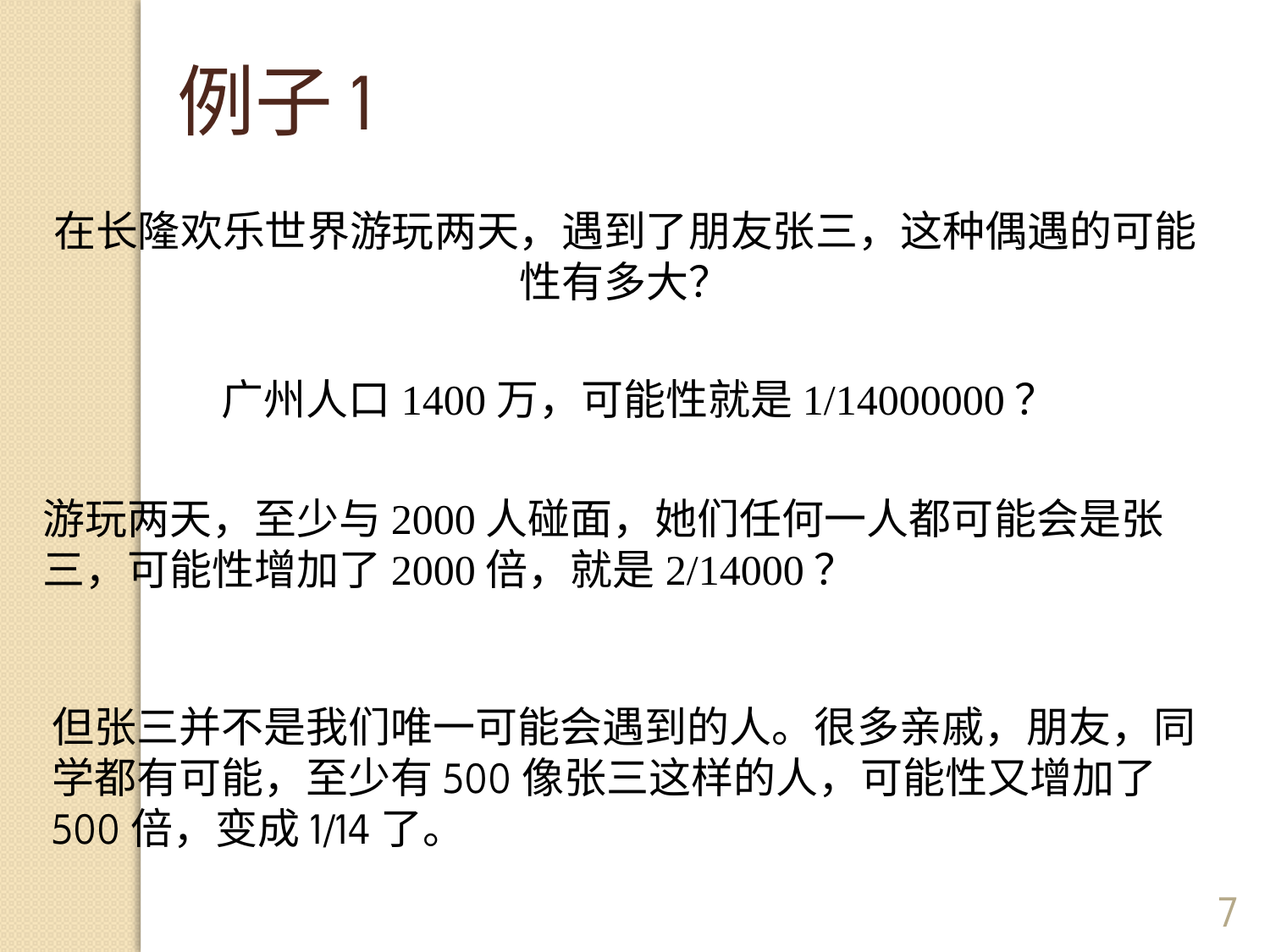

例子1
在长隆欢乐世界游玩两天，遇到了朋友张三，这种偶遇的可能性有多大？
广州人口1400万，可能性就是1/14000000？
游玩两天，至少与2000人碰面，她们任何一人都可能会是张三，可能性增加了2000倍，就是2/14000？
但张三并不是我们唯一可能会遇到的人。很多亲戚，朋友，同学都有可能，至少有500像张三这样的人，可能性又增加了500倍，变成1/14了。
7